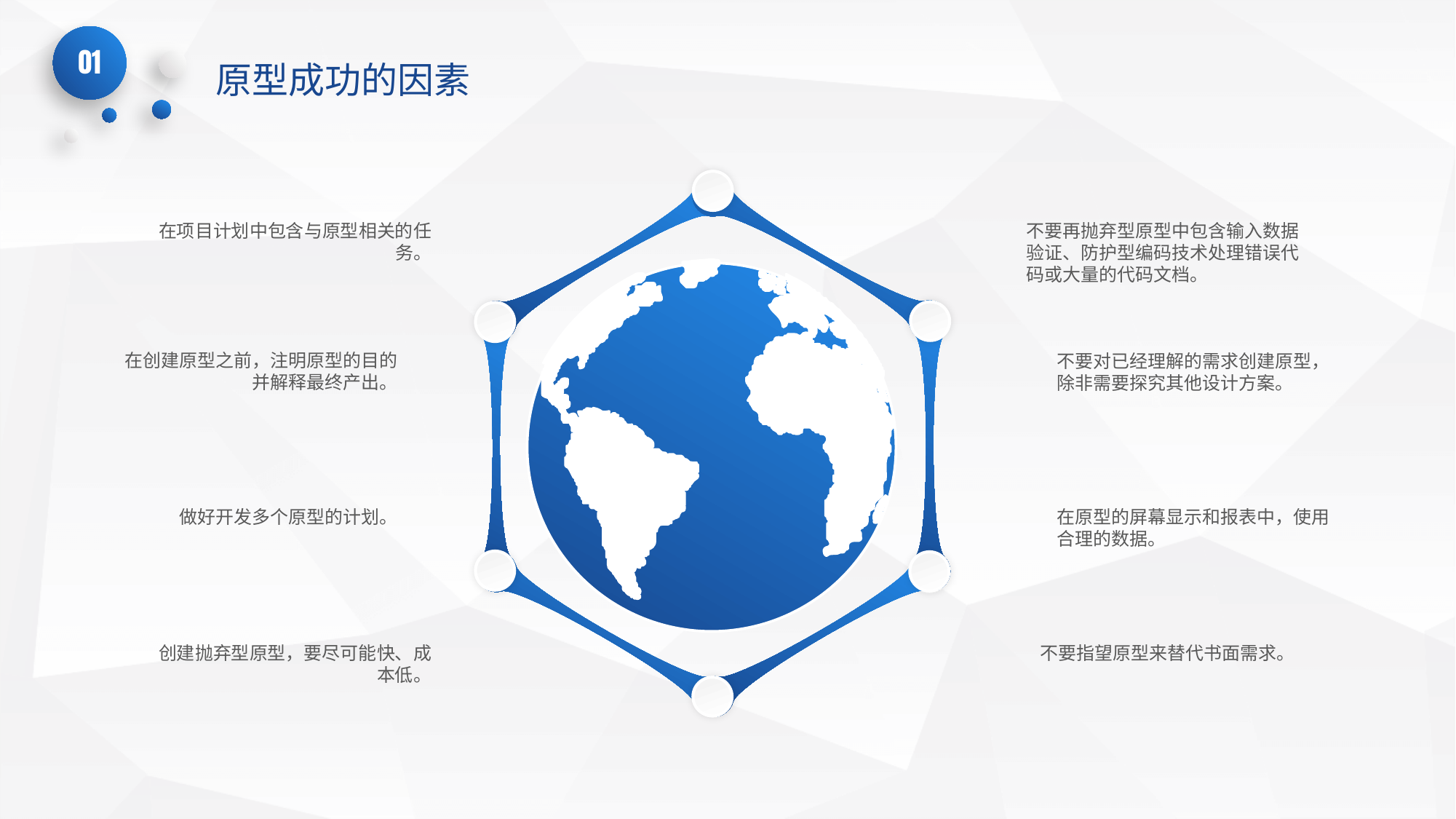

01

原型成功的因素

在项目计划中包含与原型相关的任务。
不要再抛弃型原型中包含输入数据验证、防护型编码技术处理错误代码或大量的代码文档。

在创建原型之前，注明原型的目的并解释最终产出。
不要对已经理解的需求创建原型，除非需要探究其他设计方案。
做好开发多个原型的计划。
在原型的屏幕显示和报表中，使用合理的数据。

创建抛弃型原型，要尽可能快、成本低。
不要指望原型来替代书面需求。